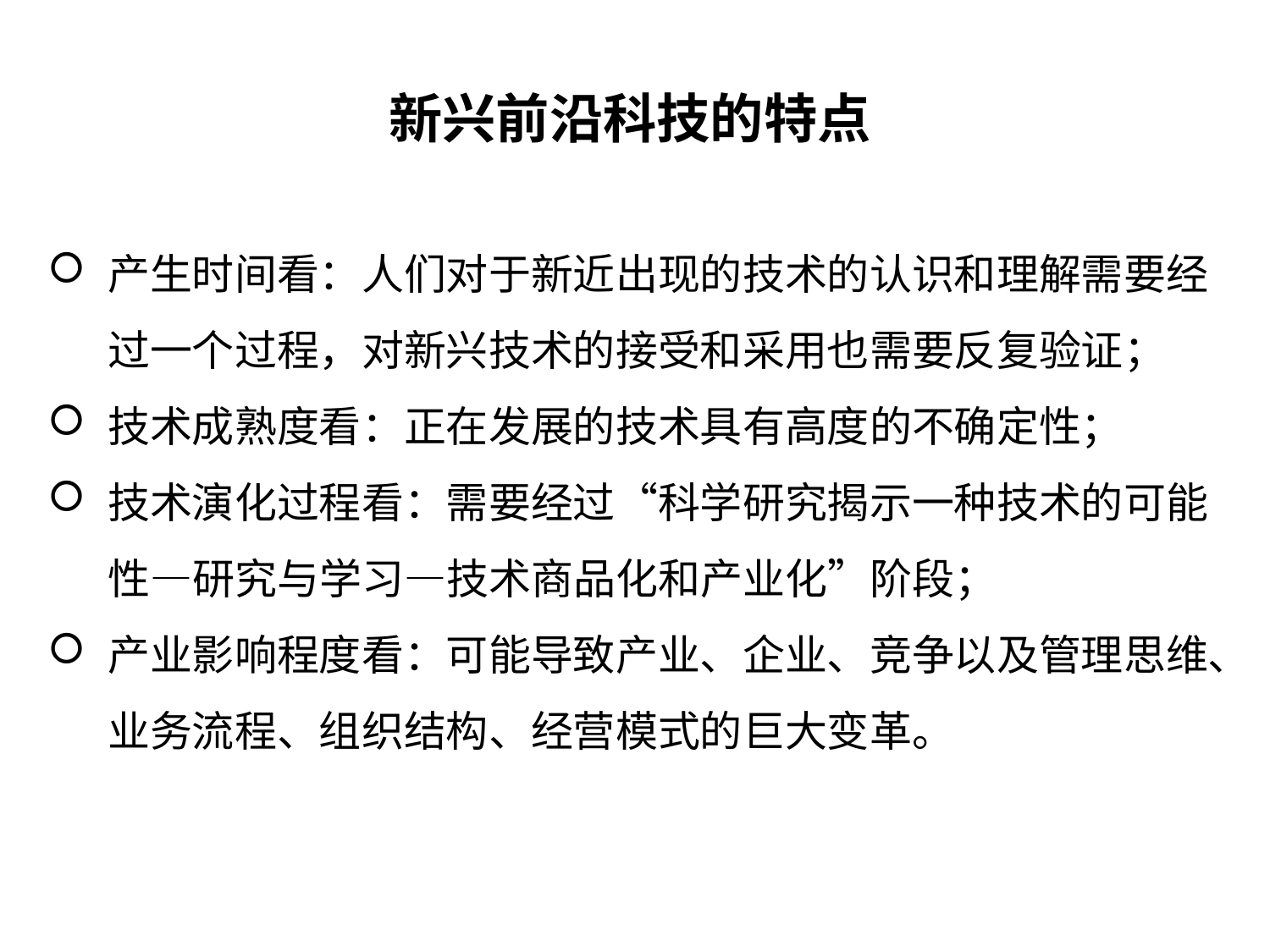

# 新兴前沿科技的特点
产生时间看：人们对于新近出现的技术的认识和理解需要经过一个过程，对新兴技术的接受和采用也需要反复验证；
技术成熟度看：正在发展的技术具有高度的不确定性；
技术演化过程看：需要经过“科学研究揭示一种技术的可能性—研究与学习—技术商品化和产业化”阶段；
产业影响程度看：可能导致产业、企业、竞争以及管理思维、业务流程、组织结构、经营模式的巨大变革。